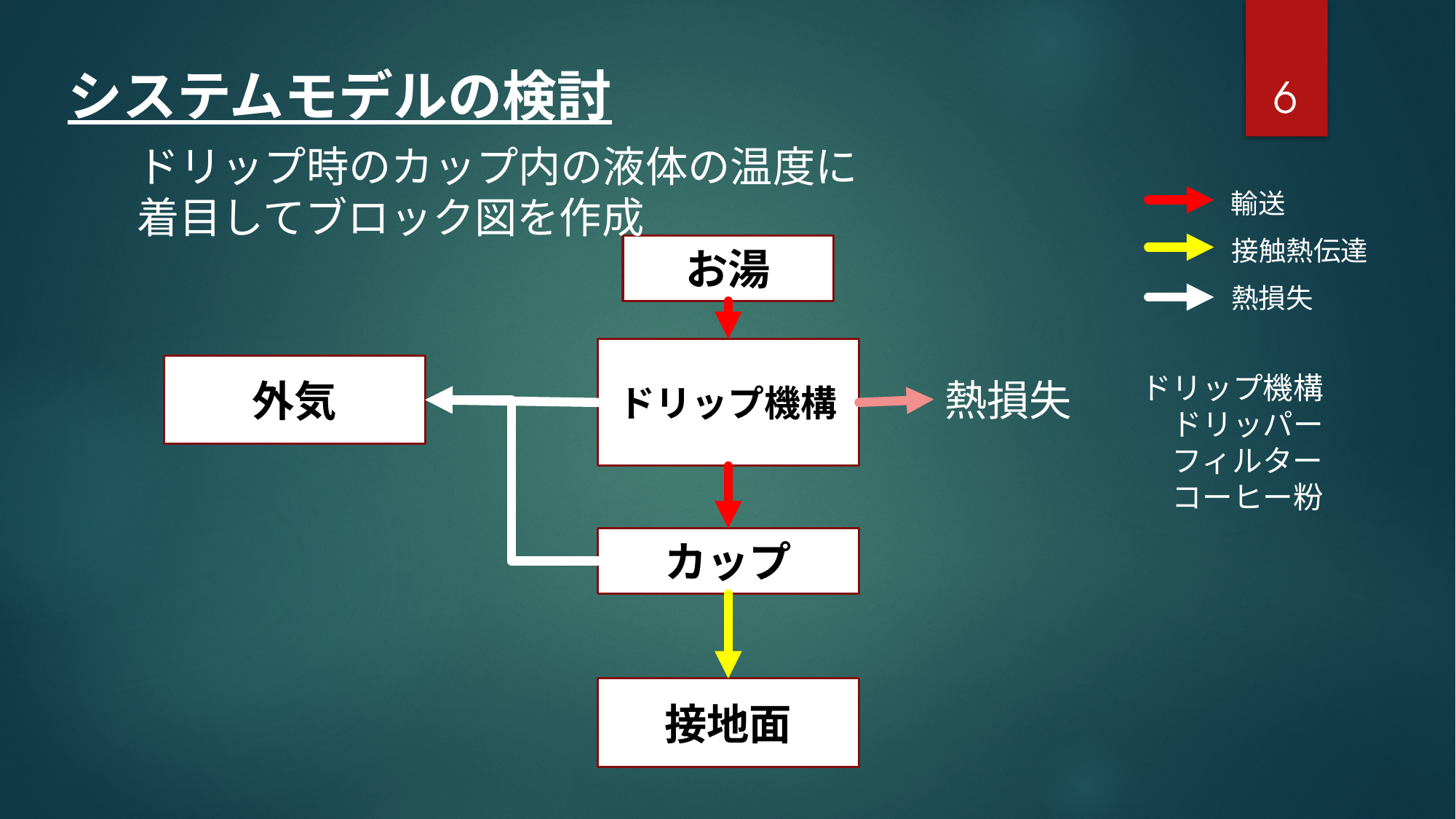

6
システムモデルの検討
ドリップ時のカップ内の液体の温度に
着目してブロック図を作成
輸送
接触熱伝達
熱損失
お湯
ドリップ機構
外気
カップ
接地面
ドリップ機構
　ドリッパー
　フィルター
　コーヒー粉
熱損失